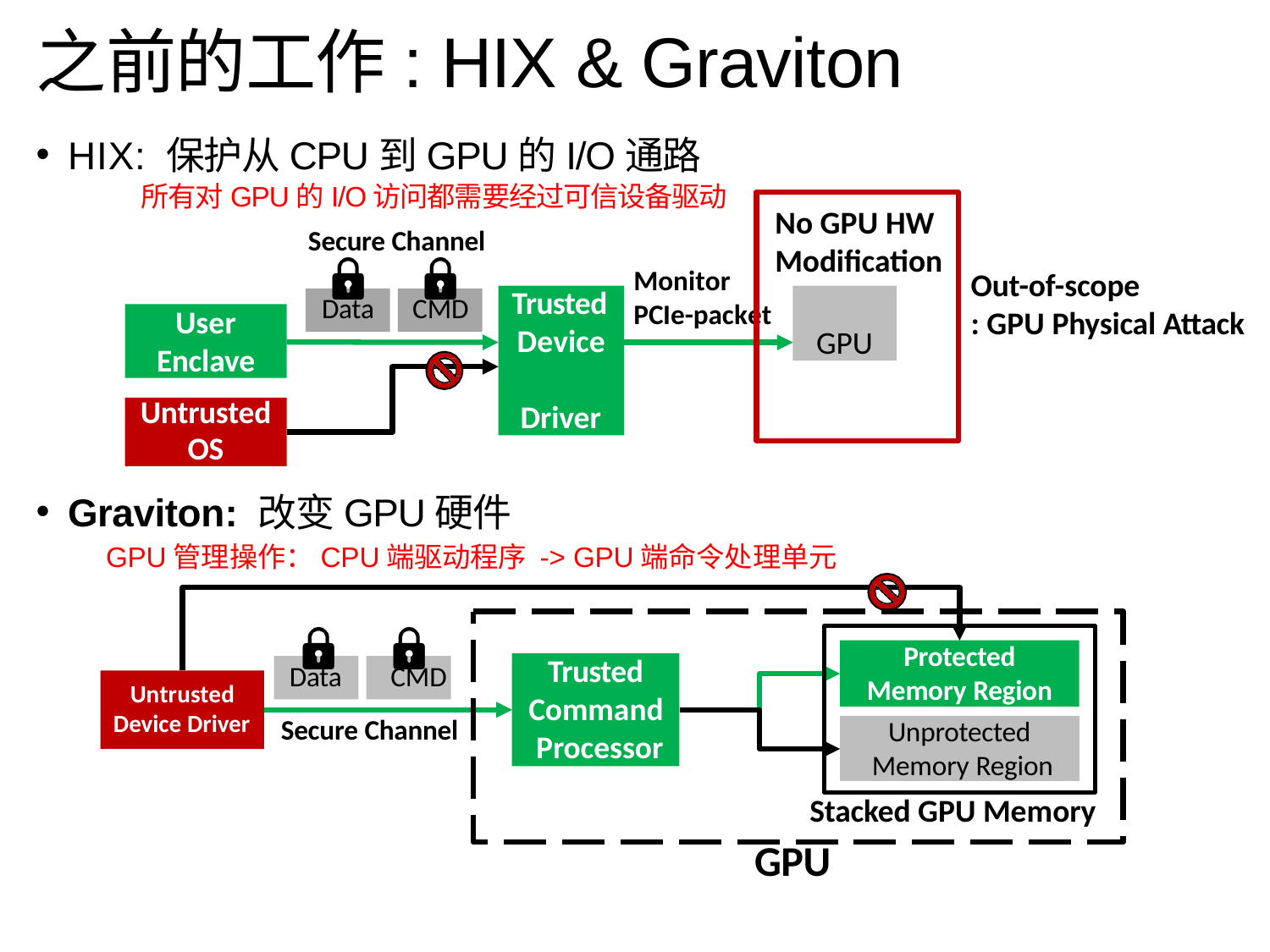

之前的工作: HIX & Graviton
HIX: 保护从CPU到GPU的I/O通路
                  所有对GPU的I/O访问都需要经过可信设备驱动

No GPU HW
Modification
Secure Channel

Data	CMD

Monitor
Out-of-scope
: GPU Physical Attack
Trusted
Device  Driver

GPU

PCIe-packet
User
Enclave

Untrusted
OS
Graviton: 改变GPU硬件
         GPU管理操作：CPU端驱动程序 -> GPU端命令处理单元

Data	CMD
Secure Channel

Protected
Memory Region

Trusted
Command  Processor

Untrusted

Device Driver
Unprotected
Memory Region
Stacked GPU Memory
GPU